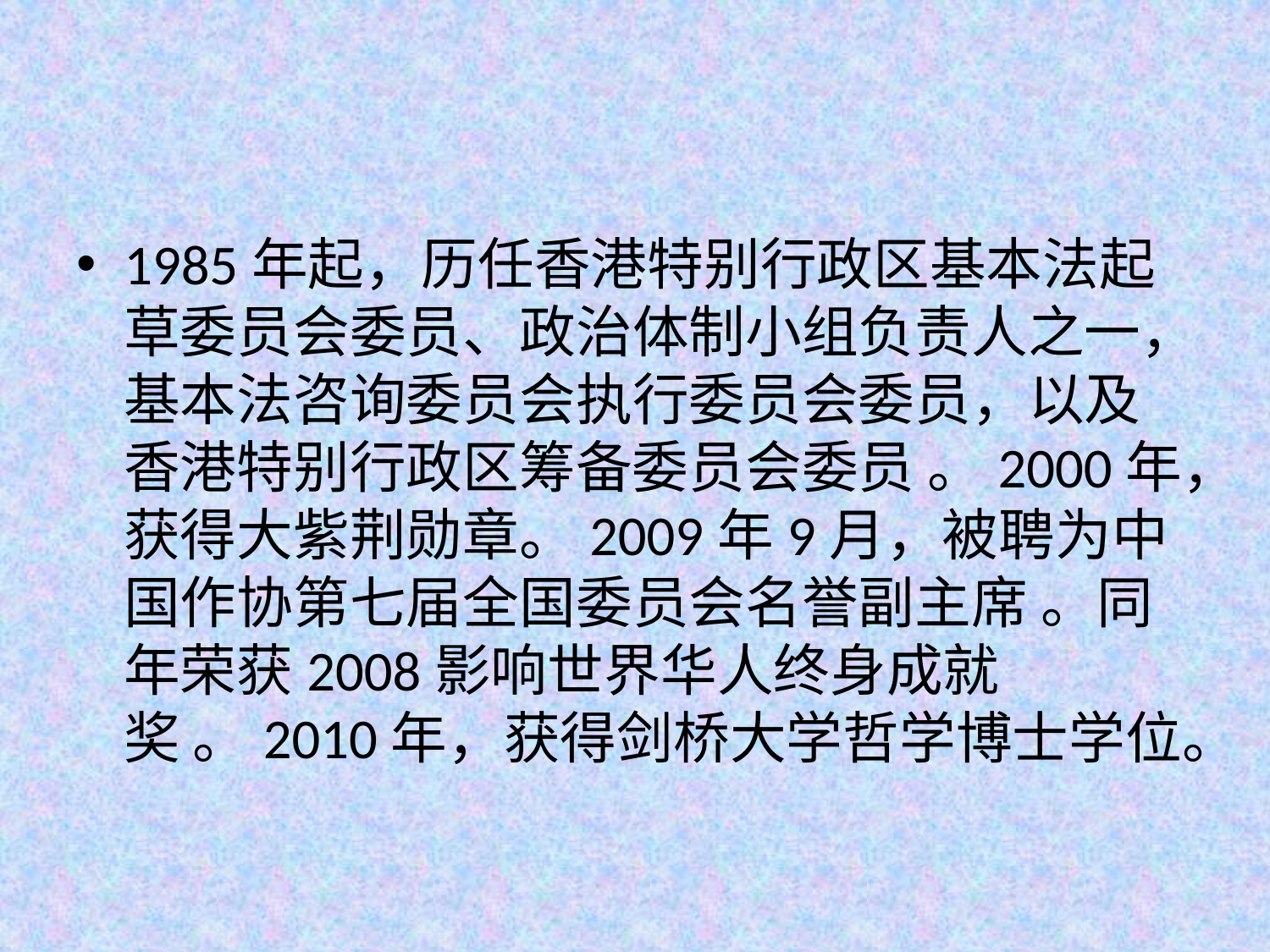

#
1985年起，历任香港特别行政区基本法起草委员会委员、政治体制小组负责人之一，基本法咨询委员会执行委员会委员，以及香港特别行政区筹备委员会委员 。2000年，获得大紫荆勋章。2009年9月，被聘为中国作协第七届全国委员会名誉副主席 。同年荣获2008影响世界华人终身成就奖 。2010年，获得剑桥大学哲学博士学位。